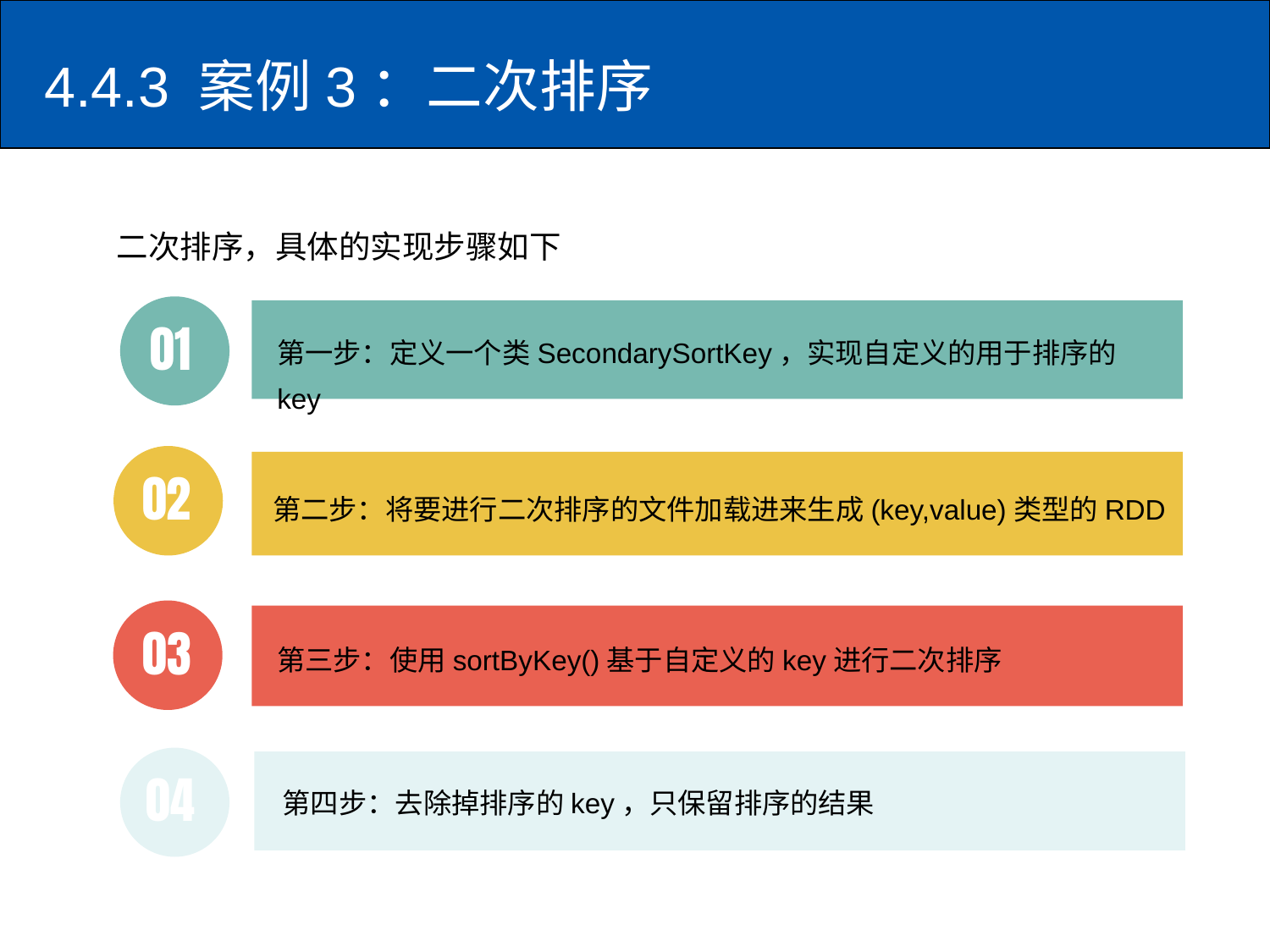

# 4.4.3 案例3：二次排序
 二次排序，具体的实现步骤如下

01
第一步：定义一个类SecondarySortKey，实现自定义的用于排序的key

02
第二步：将要进行二次排序的文件加载进来生成(key,value)类型的RDD

03
第三步：使用sortByKey()基于自定义的key进行二次排序

04
第四步：去除掉排序的key，只保留排序的结果